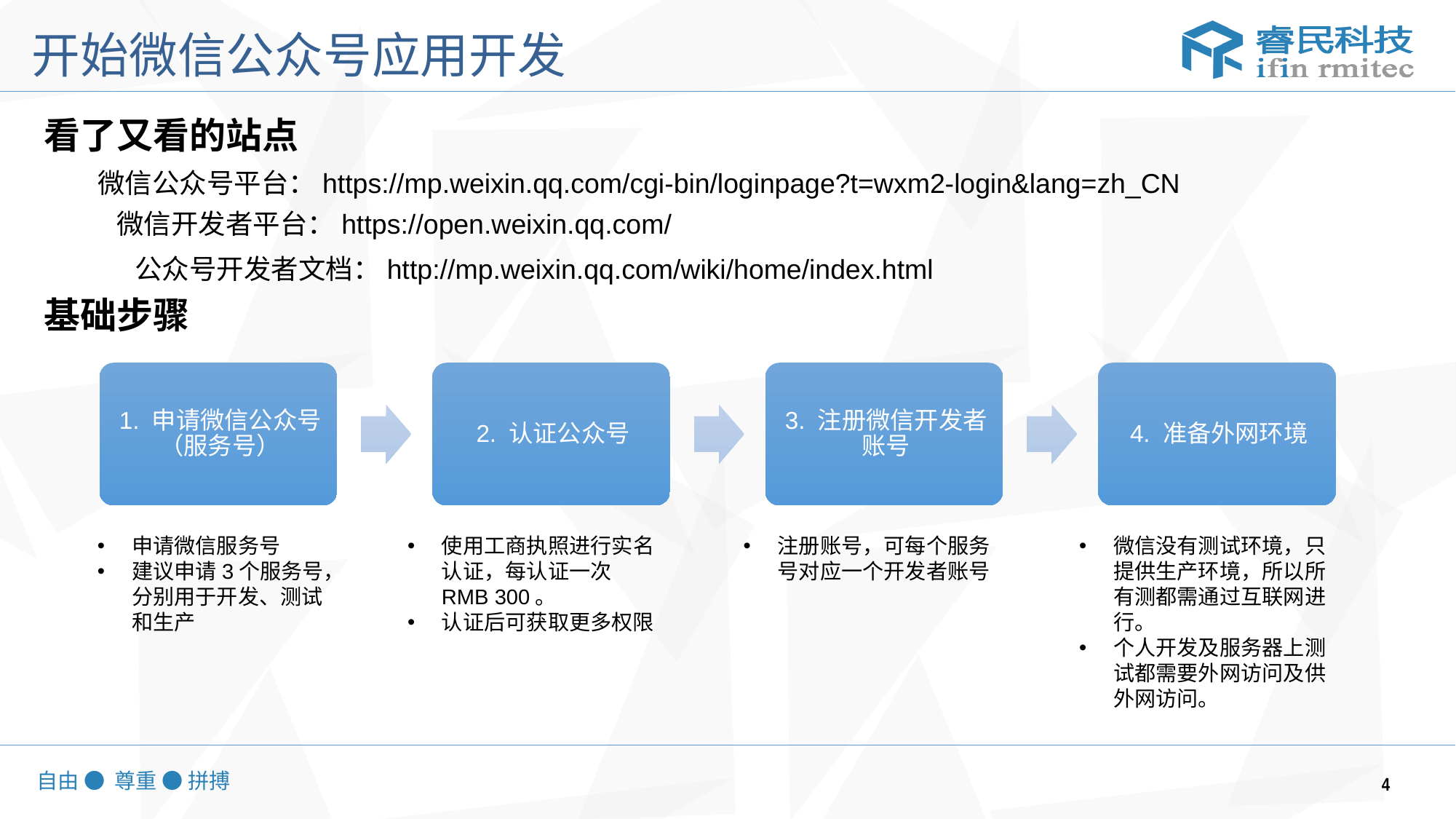

开始微信公众号应用开发
看了又看的站点
1. 申请微信公众号（服务号）

2. 认证公众号

3. 注册微信开发者账号

4. 准备外网环境
微信公众号平台：https://mp.weixin.qq.com/cgi-bin/loginpage?t=wxm2-login&lang=zh_CN
微信开发者平台：https://open.weixin.qq.com/
公众号开发者文档：http://mp.weixin.qq.com/wiki/home/index.html
基础步骤
注册账号，可每个服务号对应一个开发者账号
微信没有测试环境，只提供生产环境，所以所有测都需通过互联网进行。
个人开发及服务器上测试都需要外网访问及供外网访问。

申请微信服务号
建议申请3个服务号，分别用于开发、测试和生产

使用工商执照进行实名认证，每认证一次RMB 300。
认证后可获取更多权限